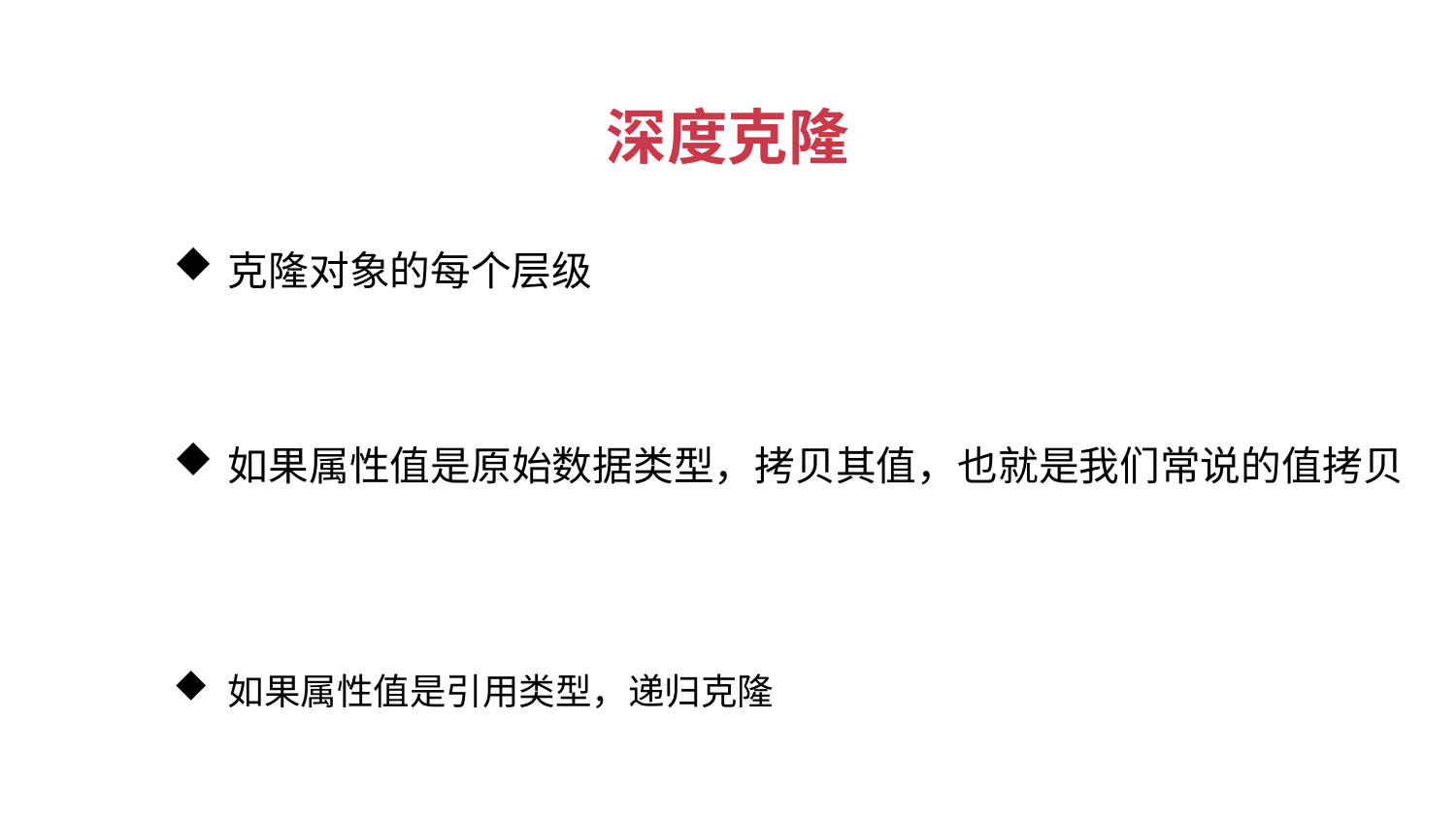

深度克隆
克隆对象的每个层级
如果属性值是原始数据类型，拷贝其值，也就是我们常说的值拷贝
如果属性值是引用类型，递归克隆